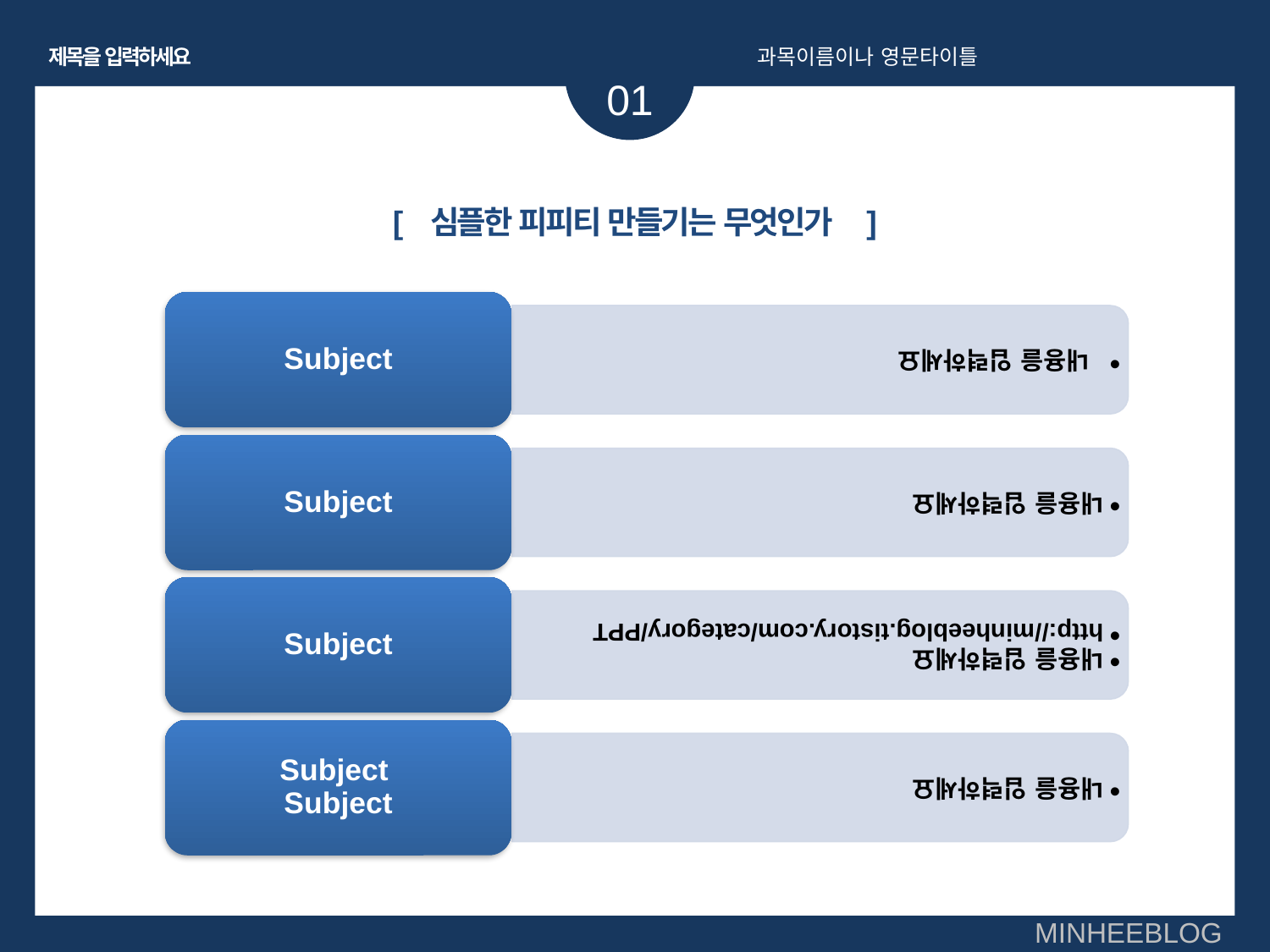

제목을 입력하세요
과목이름이나 영문타이틀
 내용을 입력하세요
01

내용을 입력하세요
[   심플한 피피티 만들기는 무엇인가   ]
Subject

내용을 입력하세요
http://minheeblog.tistory.com/category/PPT
Subject
내용을 입력하세요
Subject
Subject
Subject
MINHEEBLOG